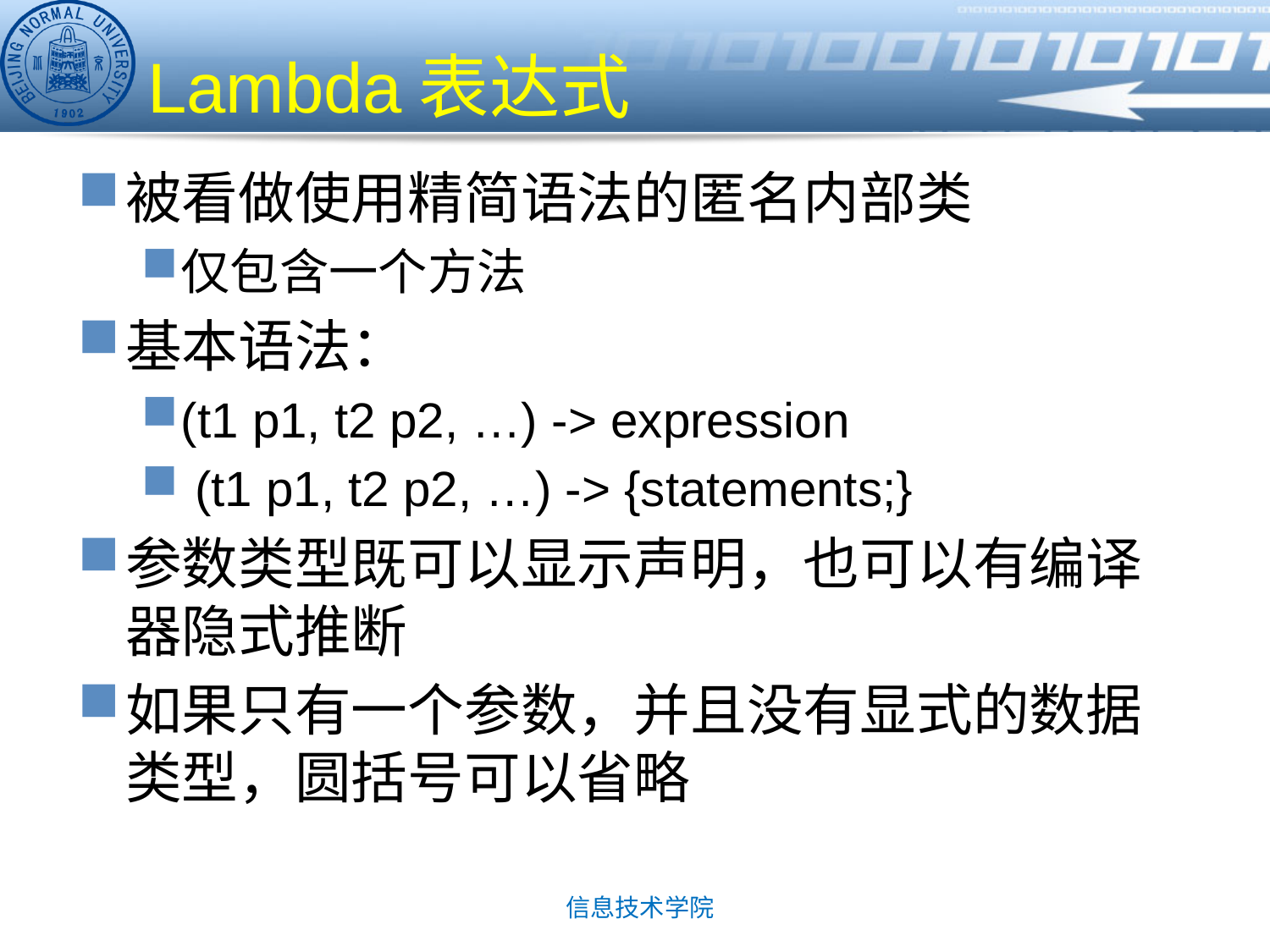

# Lambda表达式
被看做使用精简语法的匿名内部类
仅包含一个方法
基本语法：
(t1 p1, t2 p2, …) -> expression
 (t1 p1, t2 p2, …) -> {statements;}
参数类型既可以显示声明，也可以有编译器隐式推断
如果只有一个参数，并且没有显式的数据类型，圆括号可以省略

13